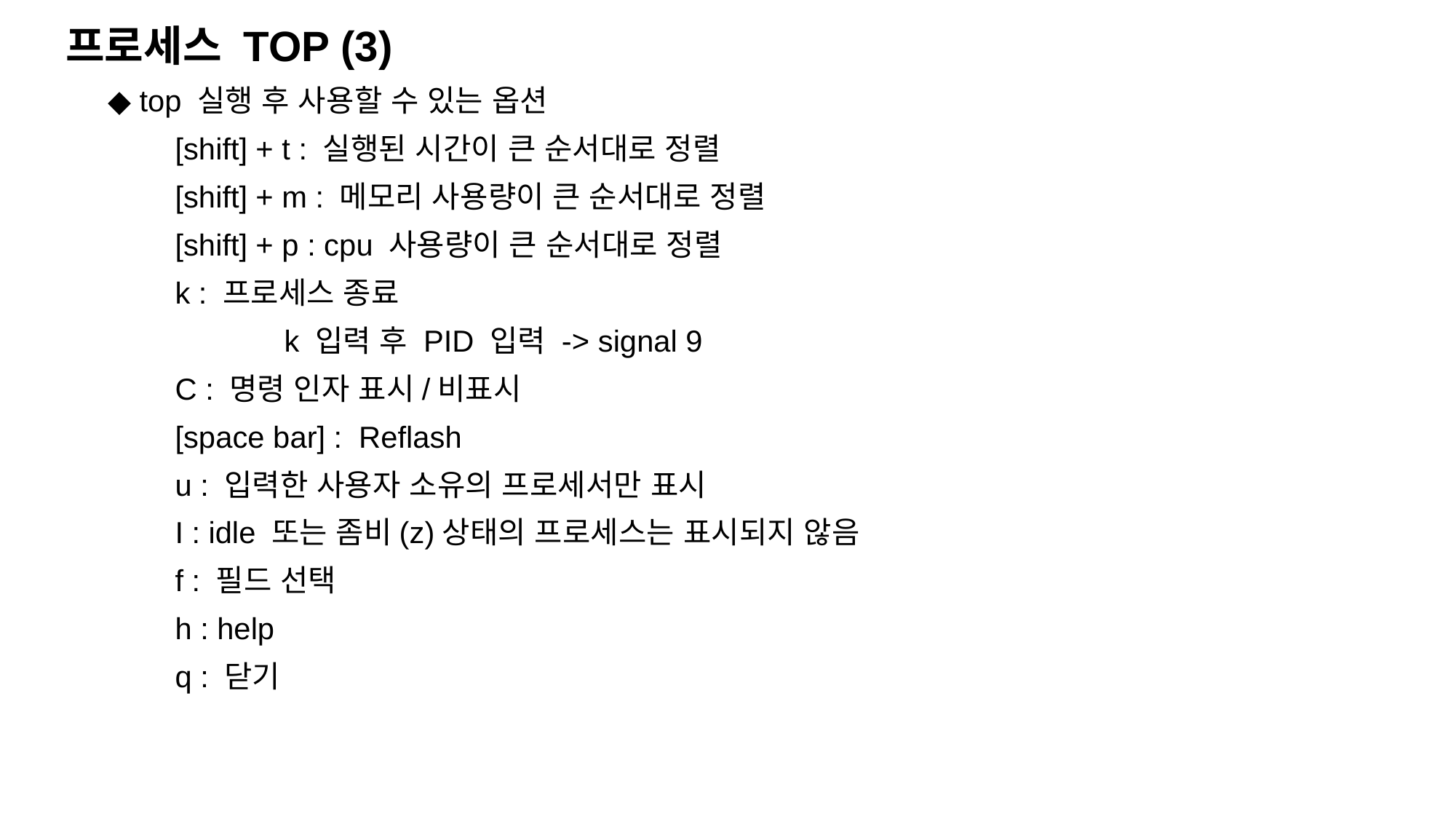

프로세스 TOP (3)
     ◆ top 실행 후 사용할 수 있는 옵션
	[shift] + t : 실행된 시간이 큰 순서대로 정렬
	[shift] + m : 메모리 사용량이 큰 순서대로 정렬
	[shift] + p : cpu 사용량이 큰 순서대로 정렬
	k : 프로세스 종료
		k 입력 후 PID 입력 -> signal 9
	C : 명령 인자 표시/비표시
	[space bar] :  Reflash
	u : 입력한 사용자 소유의 프로세서만 표시
	I : idle 또는 좀비(z)상태의 프로세스는 표시되지 않음
	f : 필드 선택
	h : help
	q : 닫기